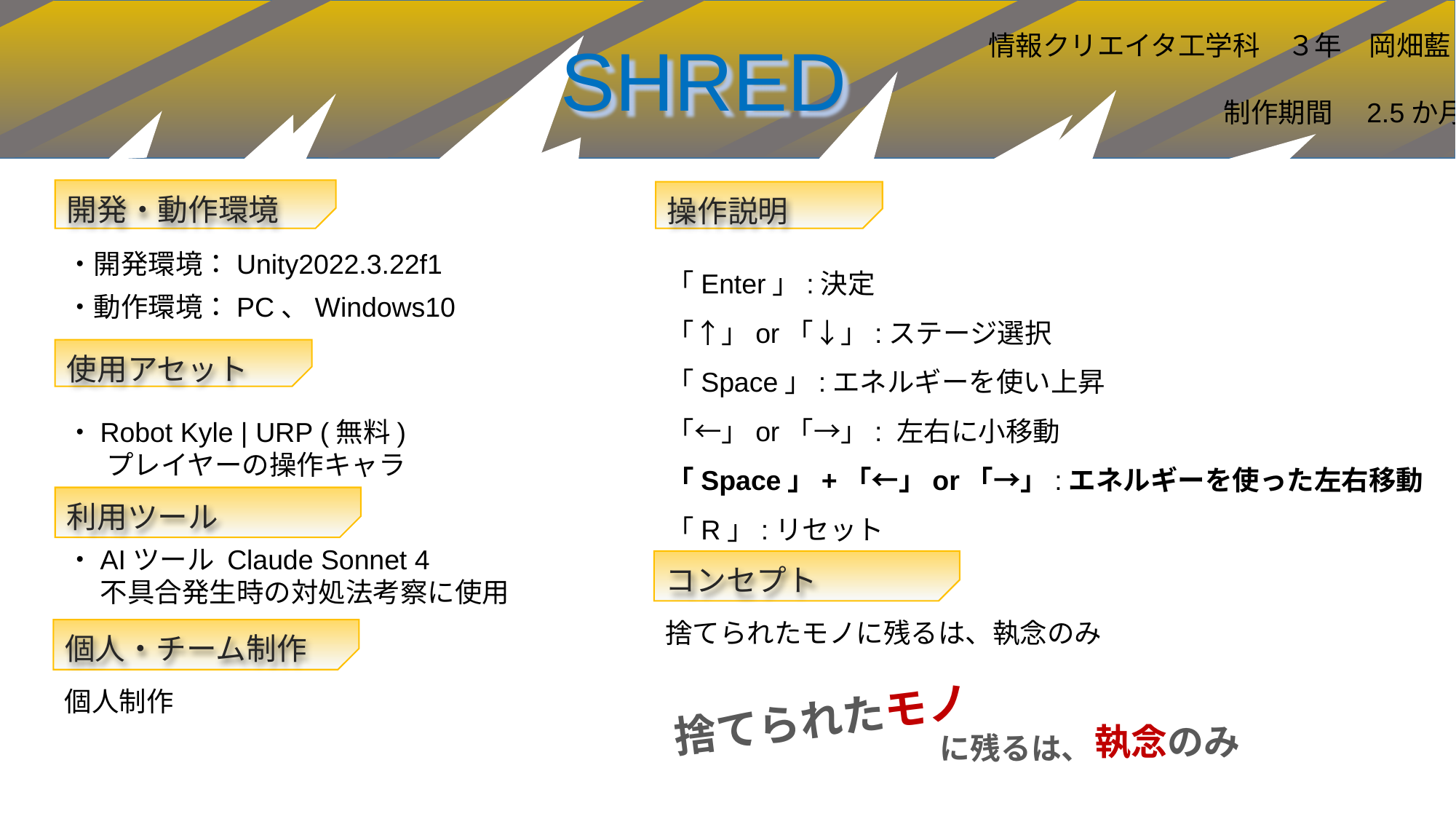

情報クリエイタ工学科　３年　岡畑藍
SHRED

制作期間　2.5か月

開発・動作環境

操作説明
・開発環境：Unity2022.3.22f1
「Enter」:決定
「↑」or「↓」:ステージ選択
「Space」:エネルギーを使い上昇
「←」or「→」: 左右に小移動
「Space」+「←」or「→」:エネルギーを使った左右移動
「R」:リセット
・動作環境：PC、Windows10

使用アセット
・Robot Kyle | URP (無料)
  プレイヤーの操作キャラ

利用ツール

・AIツール Claude Sonnet 4
 不具合発生時の対処法考察に使用

コンセプト
捨てられたモノに残るは、執念のみ

個人・チーム制作
捨てられたモノ
個人制作
執念のみ
に残るは、